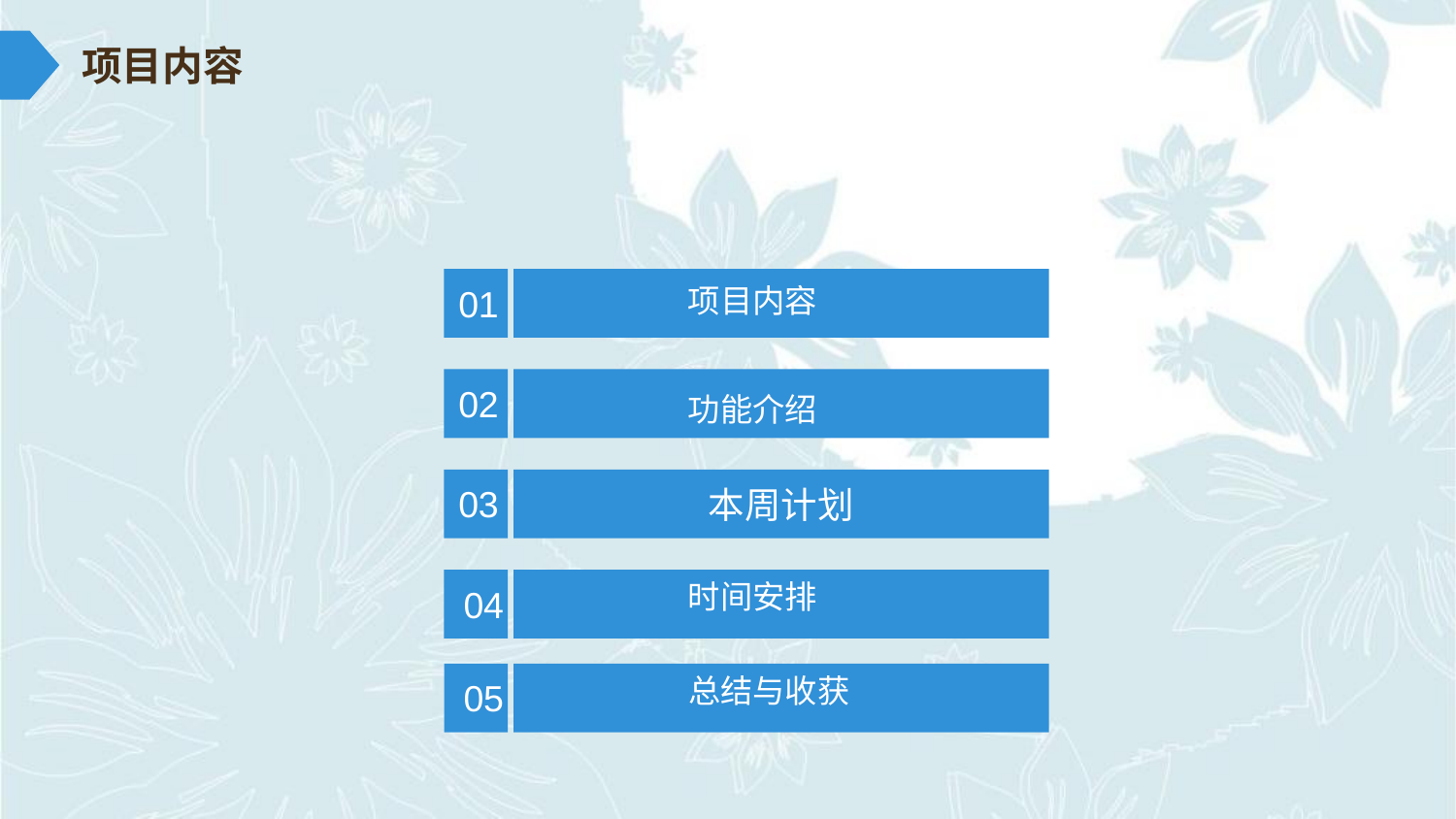

项目内容

项目内容
01

功能介绍
02

本周计划

03

时间安排
04

总结与收获
05